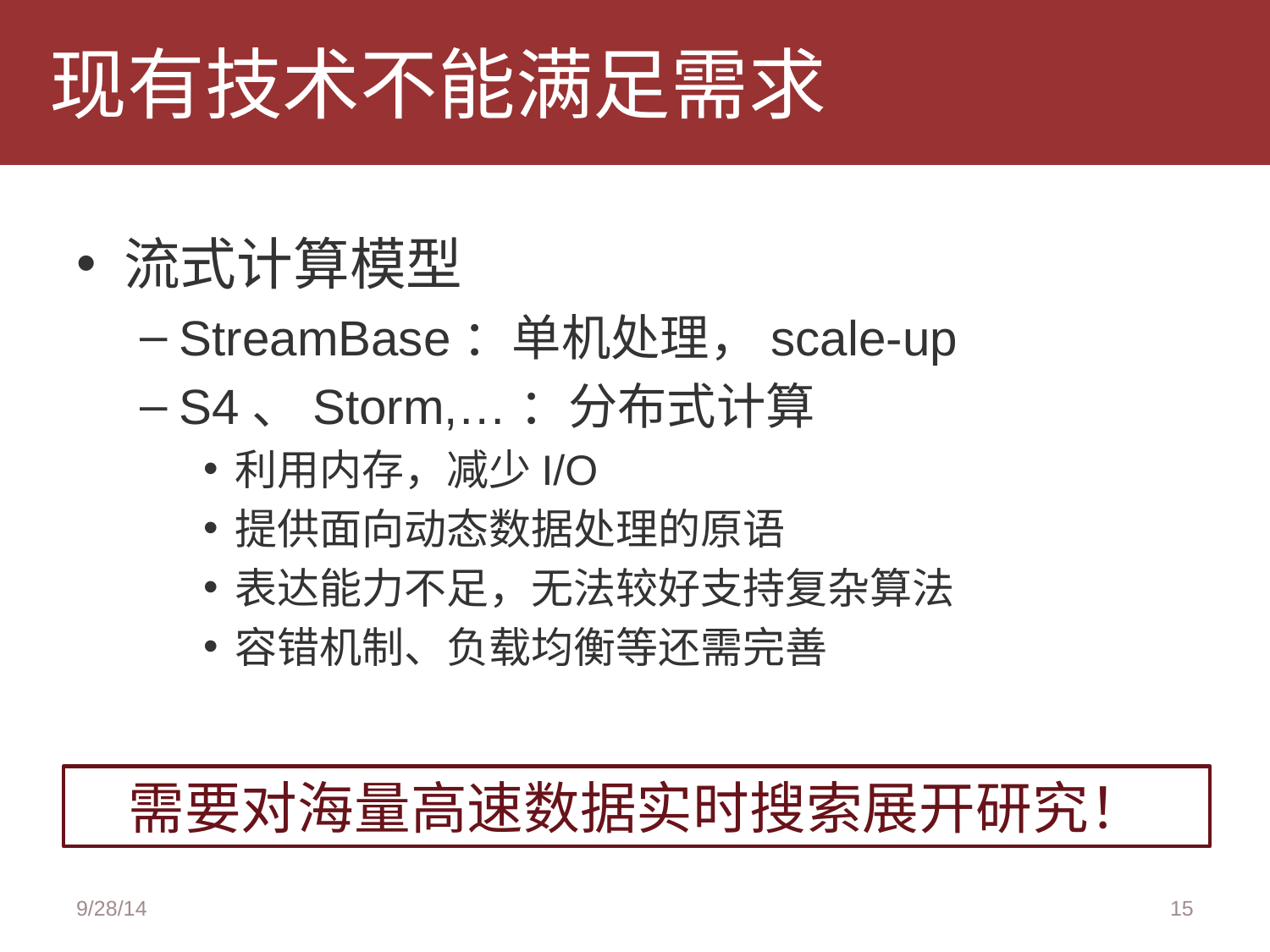

# 现有技术不能满足需求
流式计算模型
StreamBase：单机处理，scale-up
S4、Storm,…：分布式计算
利用内存，减少I/O
提供面向动态数据处理的原语
表达能力不足，无法较好支持复杂算法
容错机制、负载均衡等还需完善

需要对海量高速数据实时搜索展开研究！
9/28/14
15